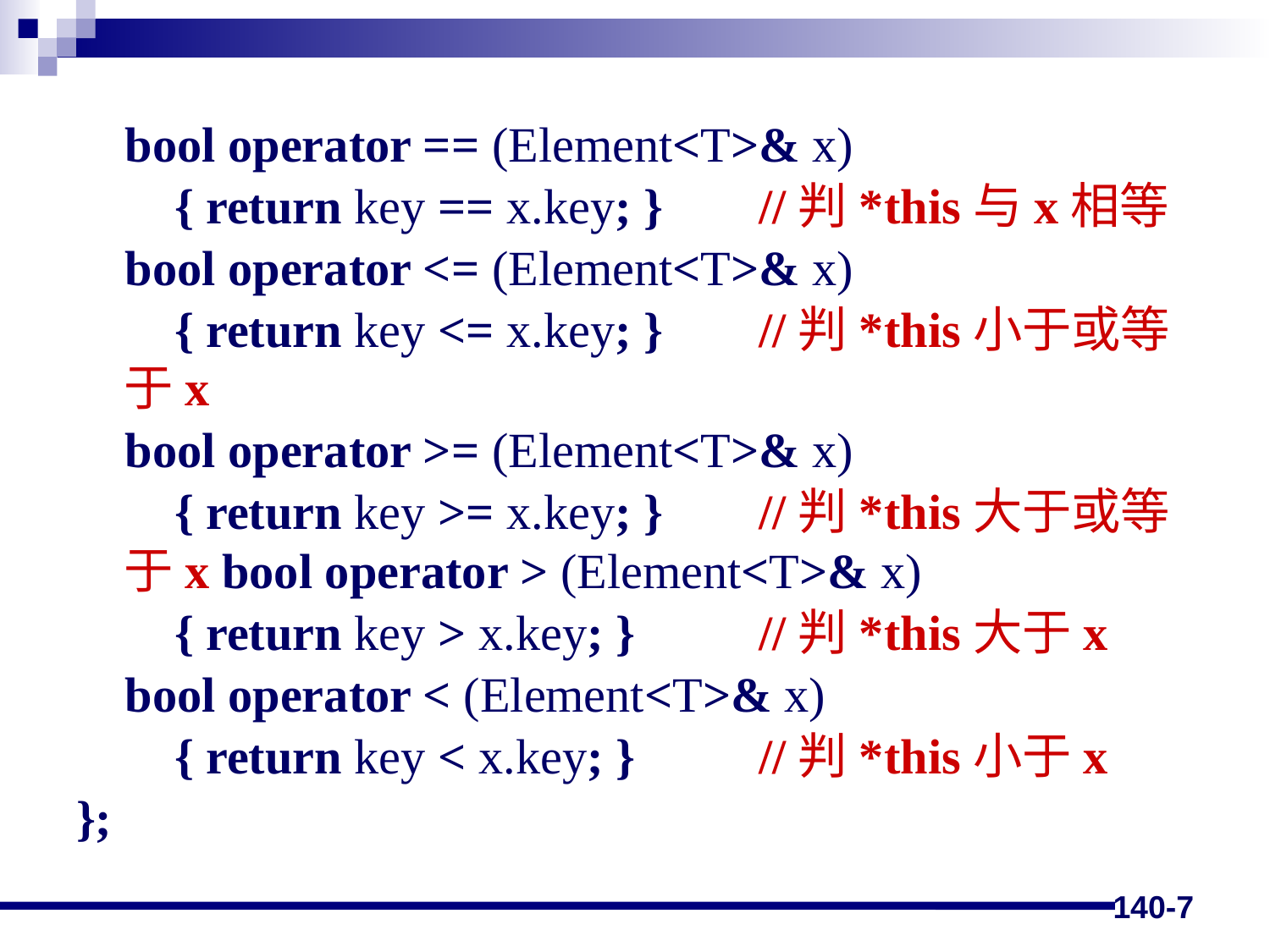

bool operator == (Element<T>& x)
        { return key == x.key; }	//判*this与x相等
    bool operator <= (Element<T>& x)
        { return key <= x.key; }	//判*this小于或等于x
    bool operator >= (Element<T>& x)
        { return key >= x.key; }	//判*this大于或等于x bool operator > (Element<T>& x)
        { return key > x.key; }	//判*this大于x
    bool operator < (Element<T>& x)
        { return key < x.key; }	//判*this小于x
};

140-7